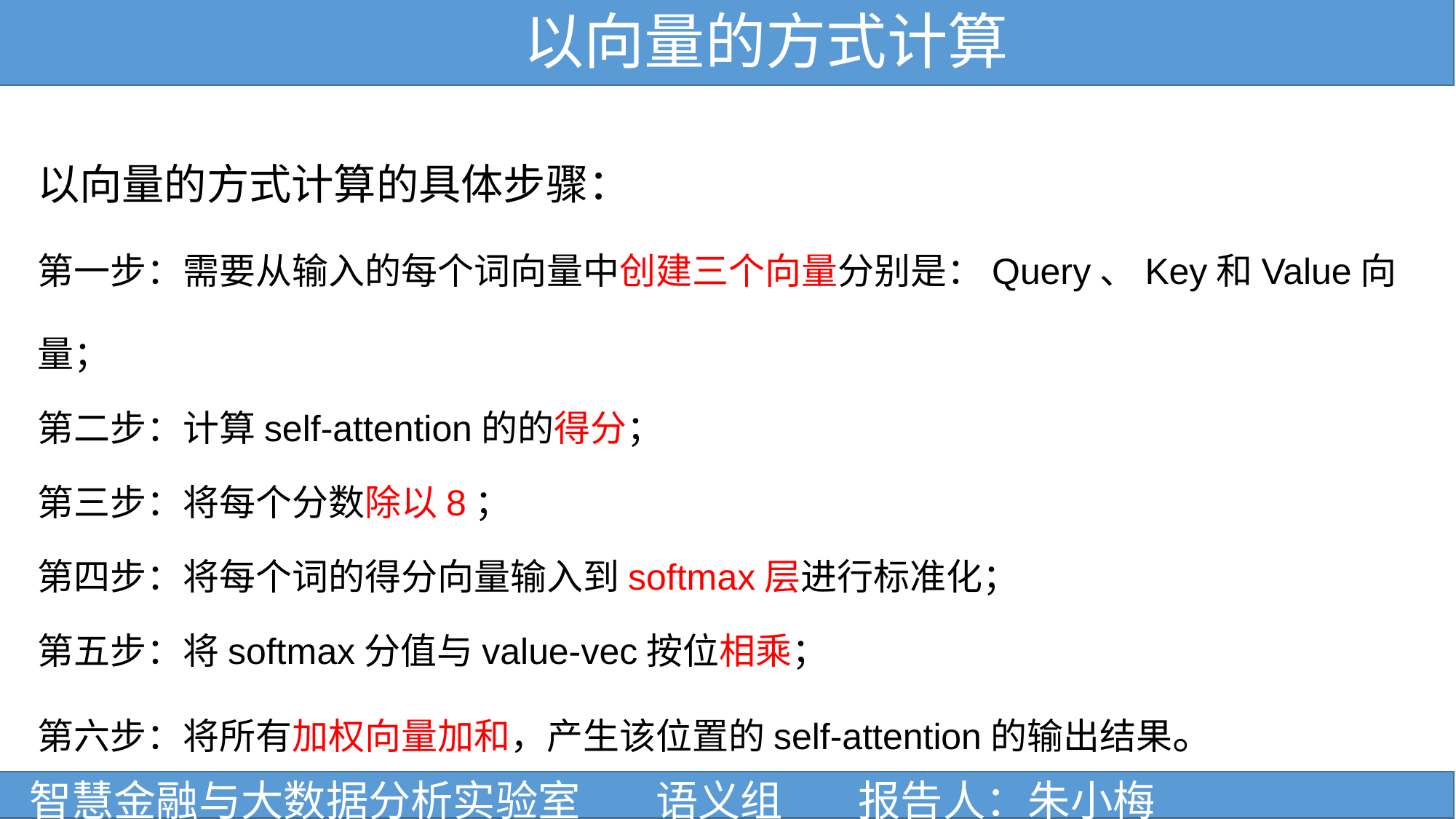

以向量的方式计算

以向量的方式计算的具体步骤：
第一步：需要从输入的每个词向量中创建三个向量分别是：Query、Key和Value向量；
第二步：计算self-attention的的得分；
第三步：将每个分数除以8；
第四步：将每个词的得分向量输入到softmax层进行标准化；
第五步：将softmax分值与value-vec按位相乘；
第六步：将所有加权向量加和，产生该位置的self-attention的输出结果。
智慧金融与大数据分析实验室        语义组        报告人：朱小梅